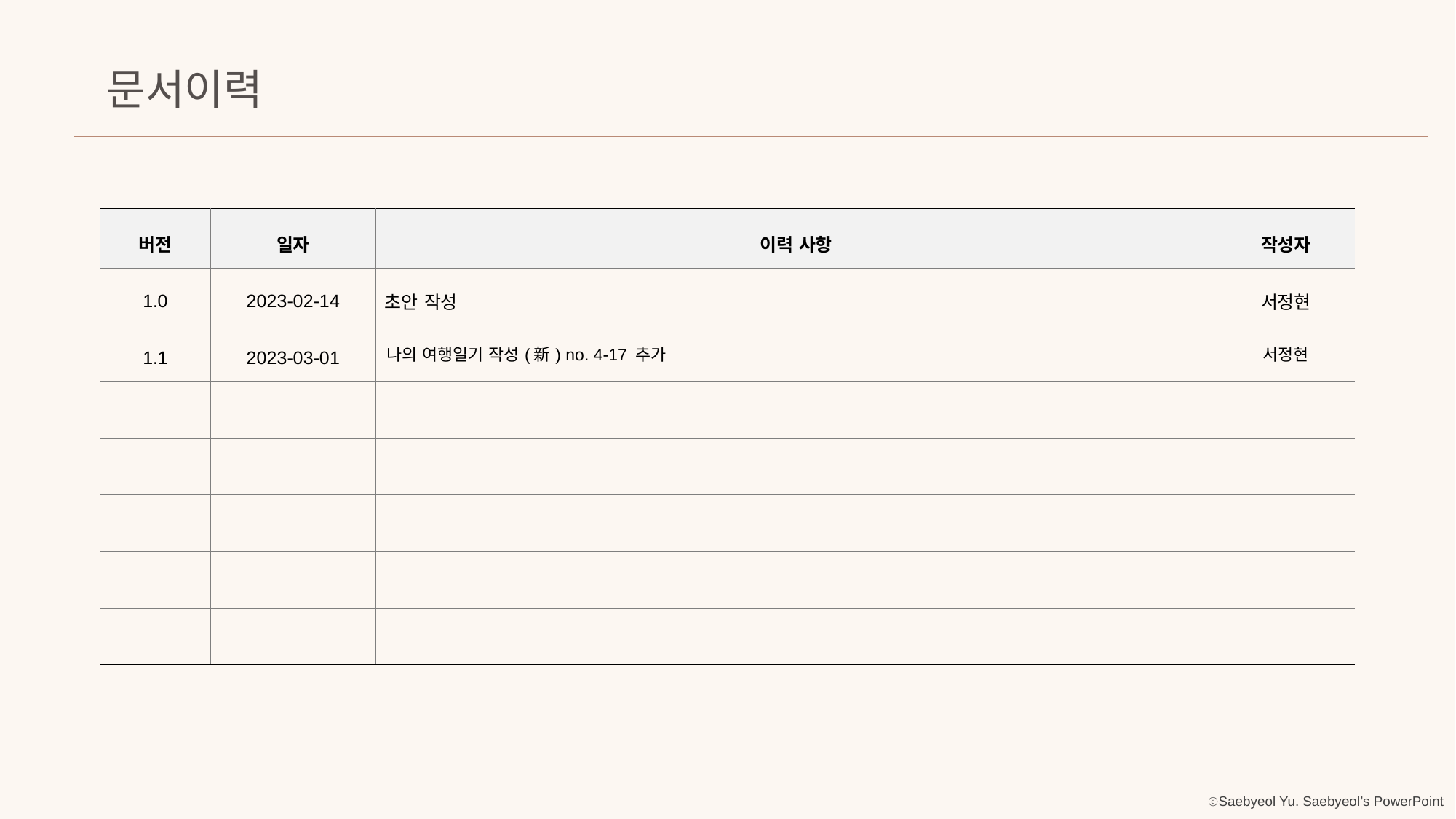

문서이력
| 버전 | 일자 | 이력 사항 | 작성자 |
| --- | --- | --- | --- |
| 1.0 | 2023-02-14 | 초안 작성 | 서정현 |
| 1.1 | 2023-03-01 | 나의 여행일기 작성(新) no. 4-17 추가 | 서정현 |
|  |  |  |  |
|  |  |  |  |
|  |  |  |  |
|  |  |  |  |
|  |  |  |  |